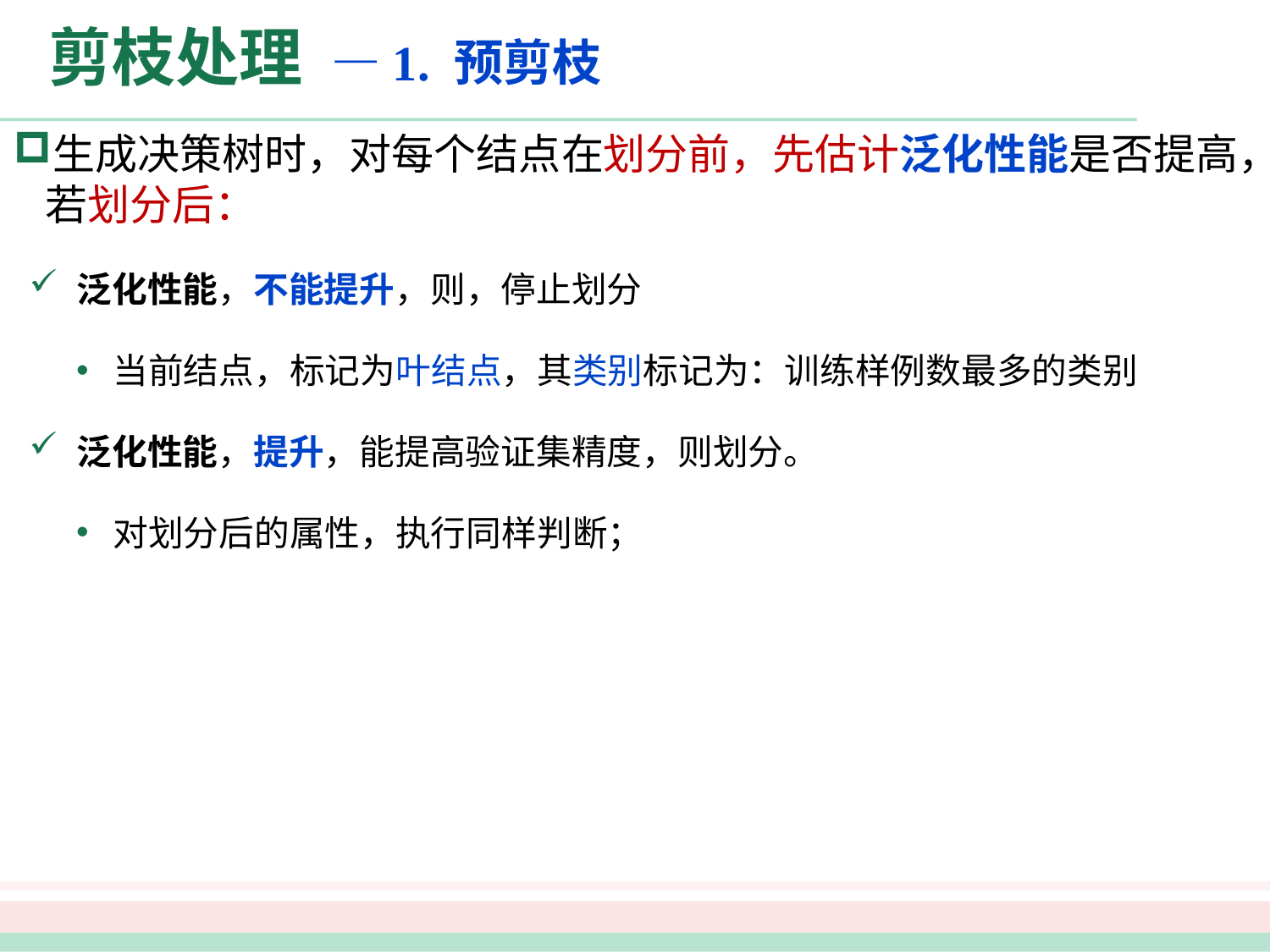

# 剪枝处理  —1. 预剪枝
生成决策树时，对每个结点在划分前，先估计泛化性能是否提高，若划分后：
泛化性能，不能提升，则，停止划分
当前结点，标记为叶结点，其类别标记为：训练样例数最多的类别
泛化性能，提升，能提高验证集精度，则划分。
对划分后的属性，执行同样判断；